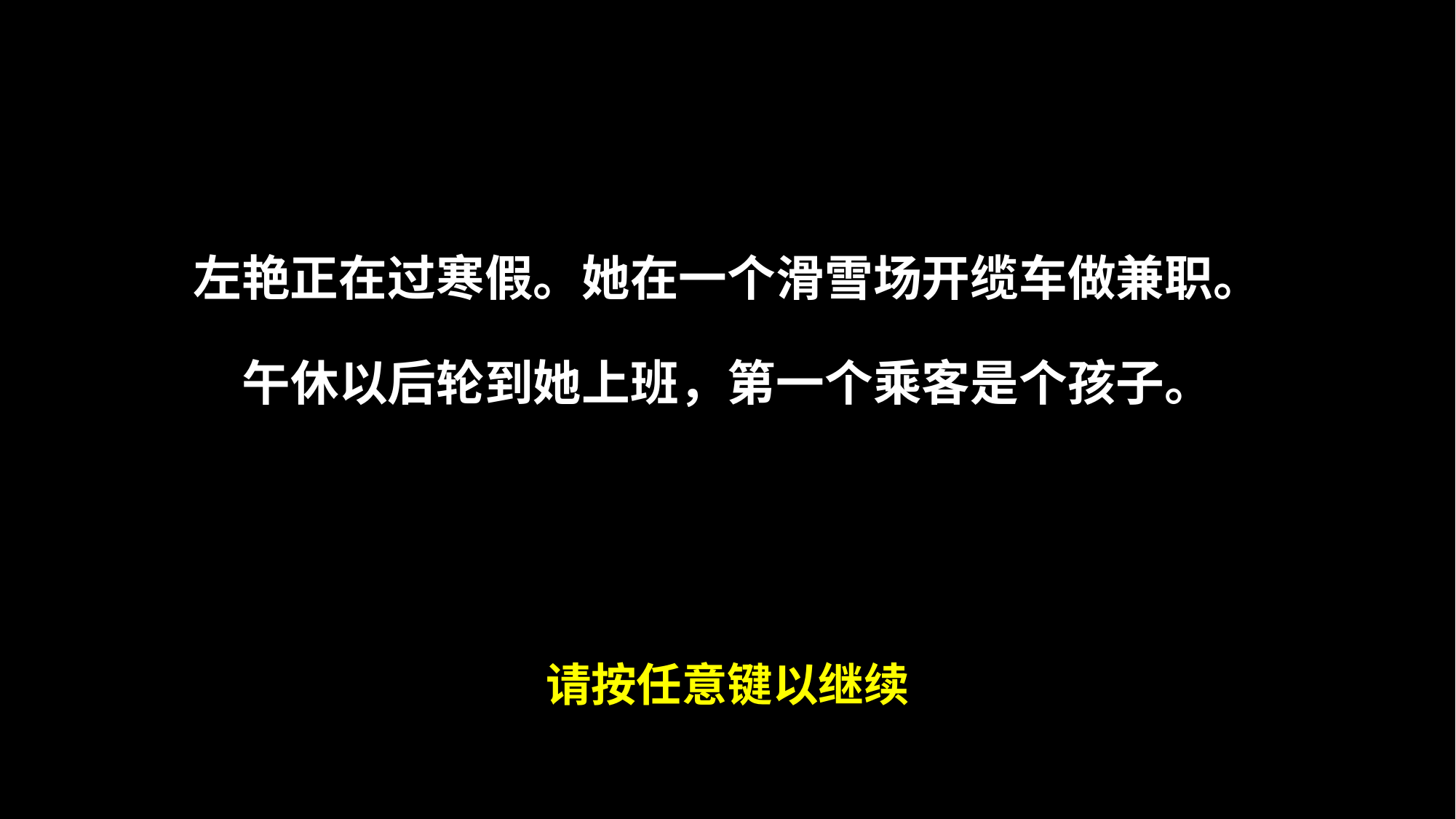

# 左艳正在过寒假。她在一个滑雪场开缆车做兼职。 午休以后轮到她上班，第一个乘客是个孩子。
请按任意键以继续